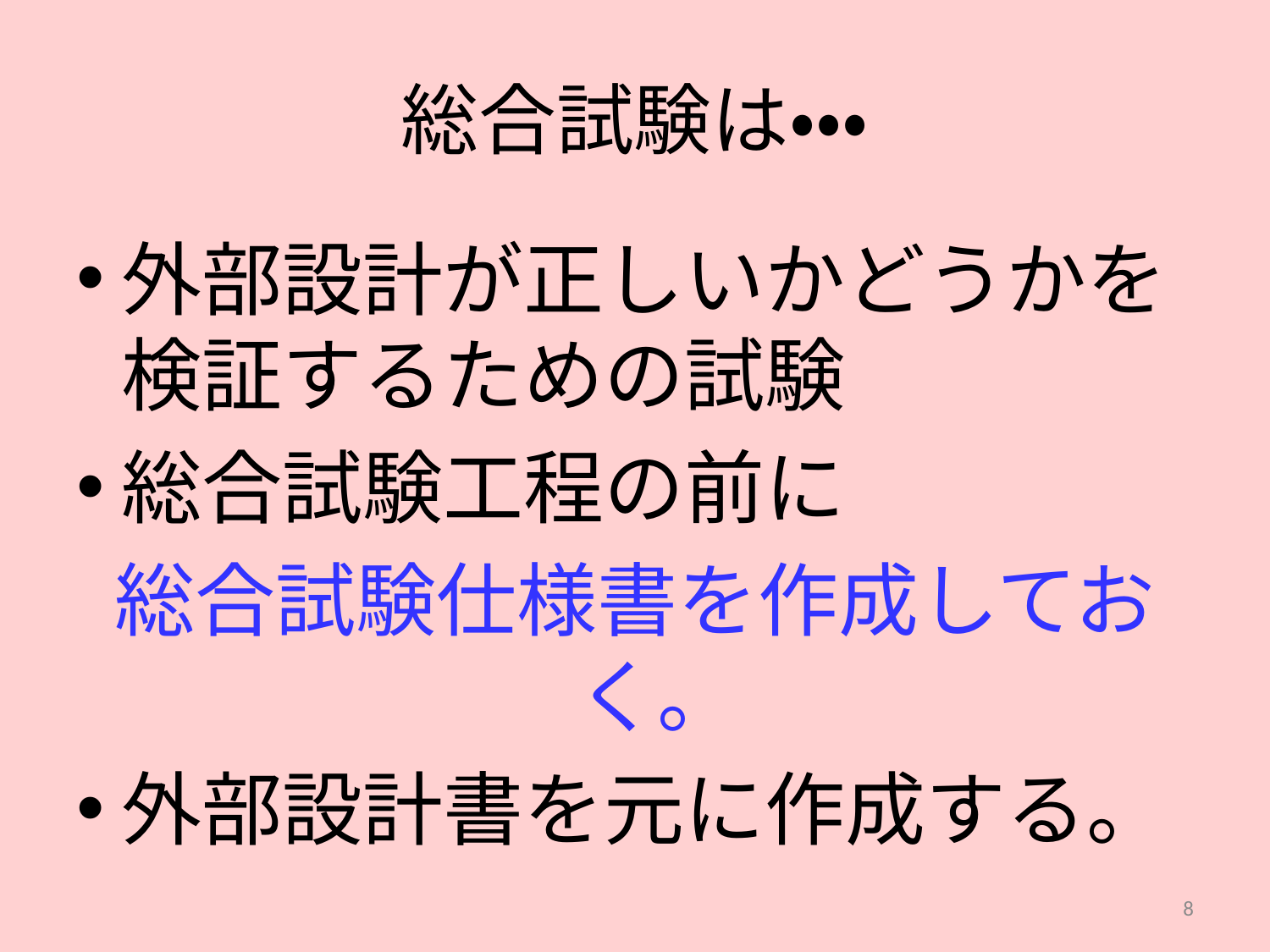

# 総合試験は・・・
外部設計が正しいかどうかを検証するための試験
総合試験工程の前に
総合試験仕様書を作成しておく。
外部設計書を元に作成する。
8